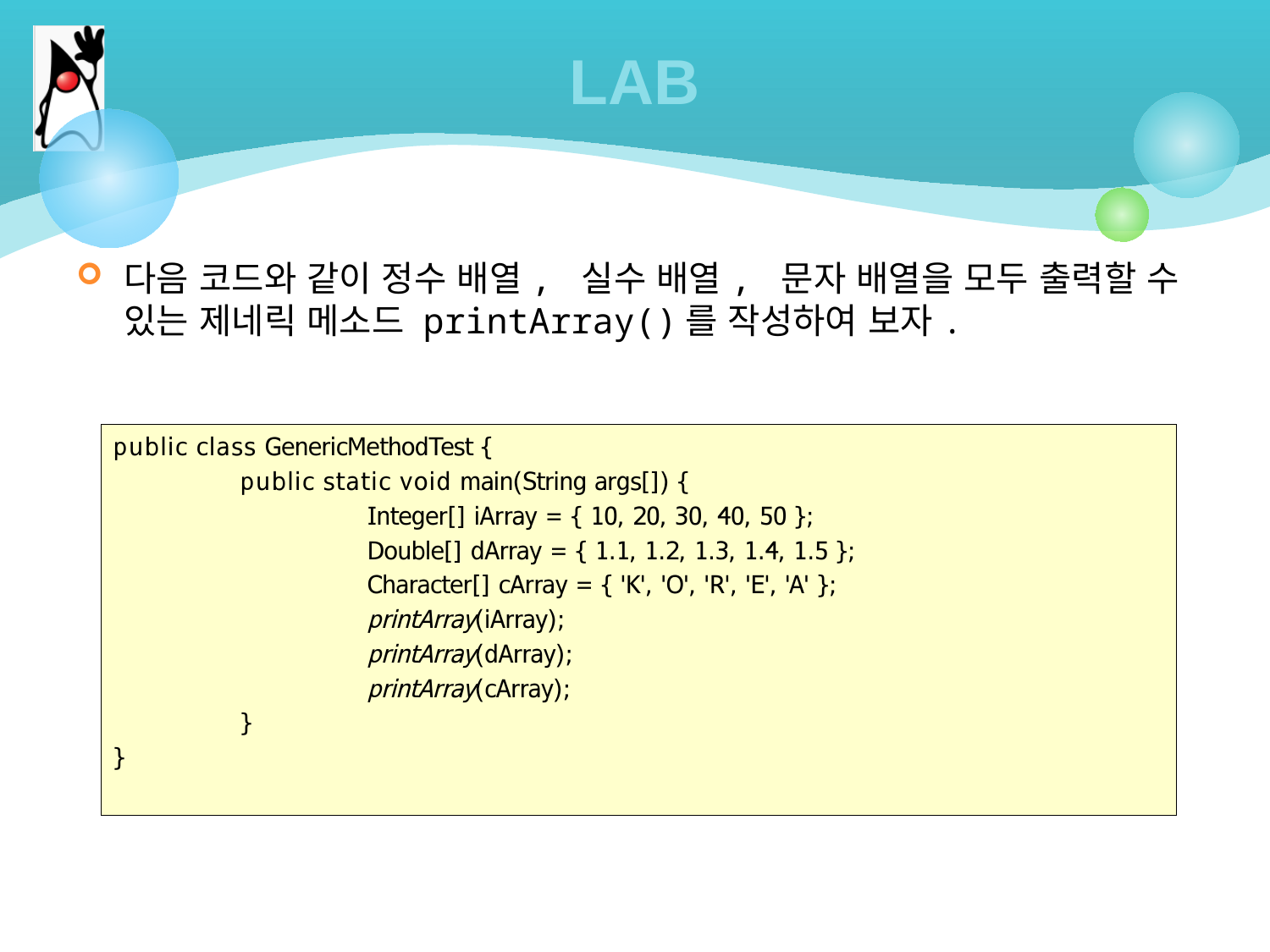

# LAB
다음 코드와 같이 정수 배열, 실수 배열, 문자 배열을 모두 출력할 수 있는 제네릭 메소드 printArray()를 작성하여 보자.

public class GenericMethodTest {
	public static void main(String args[]) {
		Integer[] iArray = { 10, 20, 30, 40, 50 };
		Double[] dArray = { 1.1, 1.2, 1.3, 1.4, 1.5 };
		Character[] cArray = { 'K', 'O', 'R', 'E', 'A' };
		printArray(iArray);
		printArray(dArray);
		printArray(cArray);
	}
}